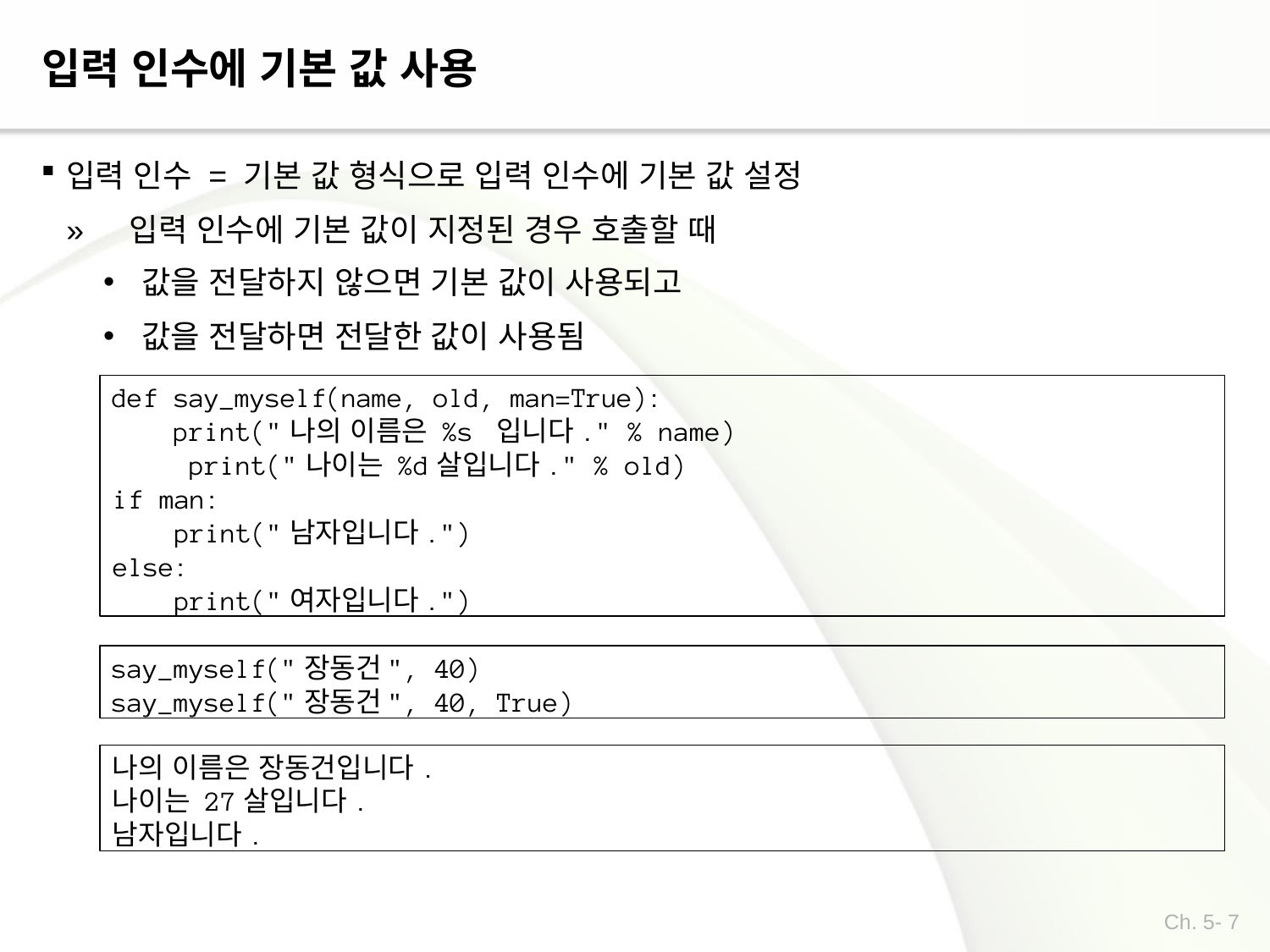

# 입력 인수에 기본 값 사용
입력 인수 = 기본 값 형식으로 입력 인수에 기본 값 설정
»	입력 인수에 기본 값이 지정된 경우 호출할 때
값을 전달하지 않으면 기본 값이 사용되고
값을 전달하면 전달한 값이 사용됨
def say_myself(name, old, man=True):  print("나의 이름은 %s 입니다." % name)  print("나이는 %d살입니다." % old)
if man:
print("남자입니다.")
else:
print("여자입니다.")
say_myself("장동건", 40)
say_myself("장동건", 40, True)
나의 이름은 장동건입니다.  나이는 27살입니다.  남자입니다.
Ch. 5- 7